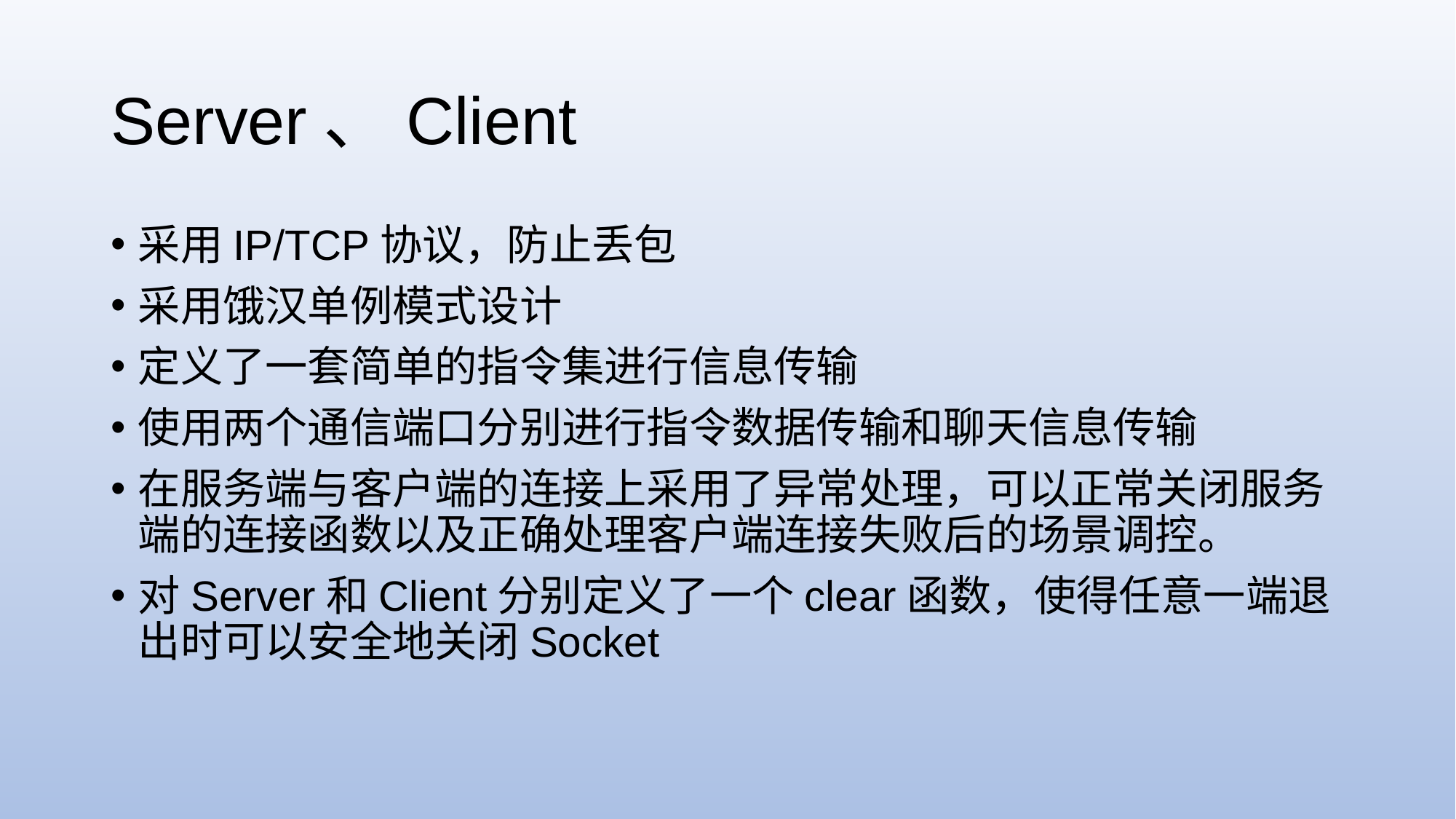

# Server、Client
采用IP/TCP协议，防止丢包
采用饿汉单例模式设计
定义了一套简单的指令集进行信息传输
使用两个通信端口分别进行指令数据传输和聊天信息传输
在服务端与客户端的连接上采用了异常处理，可以正常关闭服务端的连接函数以及正确处理客户端连接失败后的场景调控。
对Server和Client分别定义了一个clear函数，使得任意一端退出时可以安全地关闭Socket